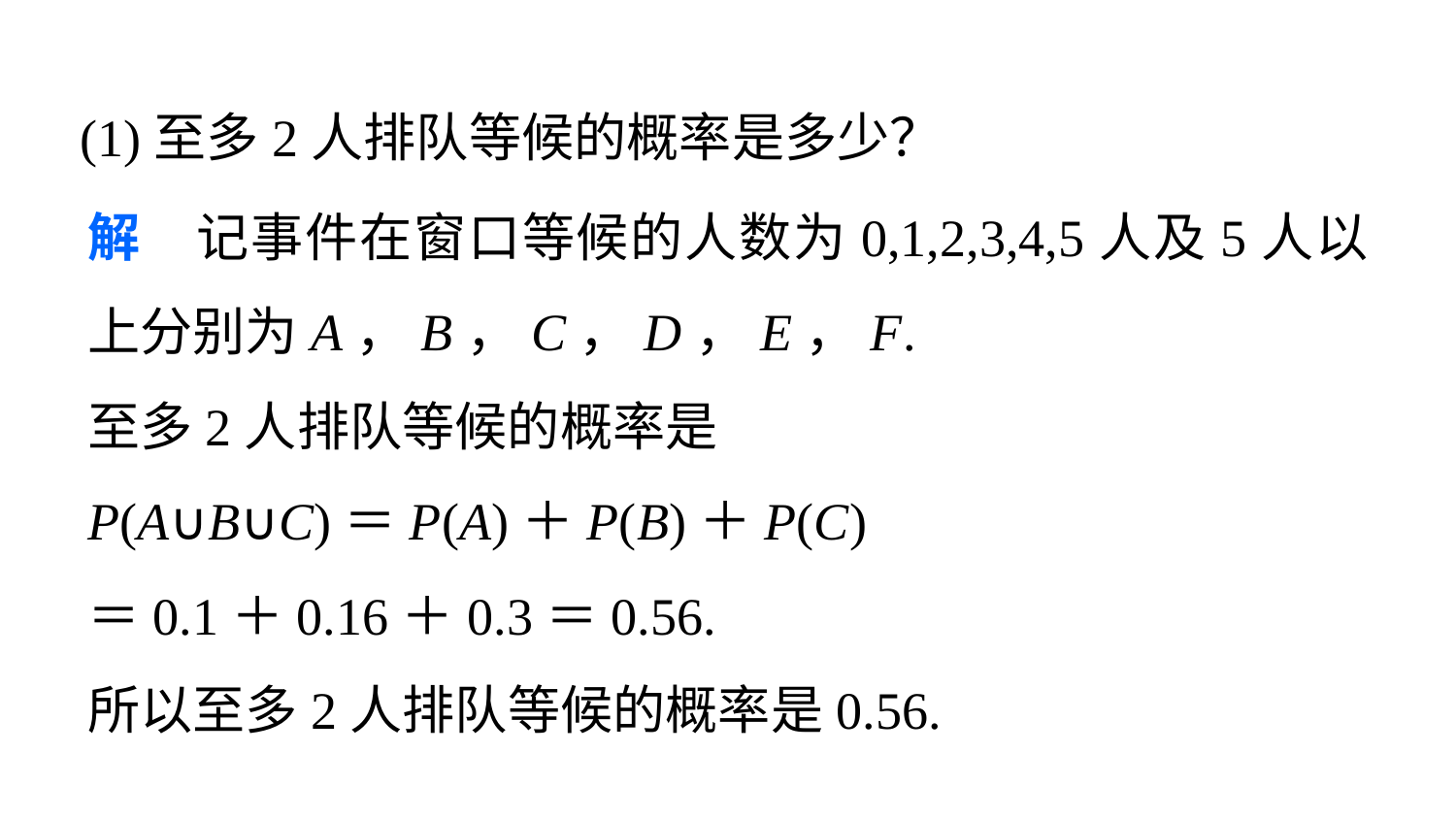

(1)至多2人排队等候的概率是多少？
解　记事件在窗口等候的人数为0,1,2,3,4,5人及5人以上分别为A，B，C，D，E，F.
至多2人排队等候的概率是
P(A∪B∪C)＝P(A)＋P(B)＋P(C)
＝0.1＋0.16＋0.3＝0.56.
所以至多2人排队等候的概率是0.56.